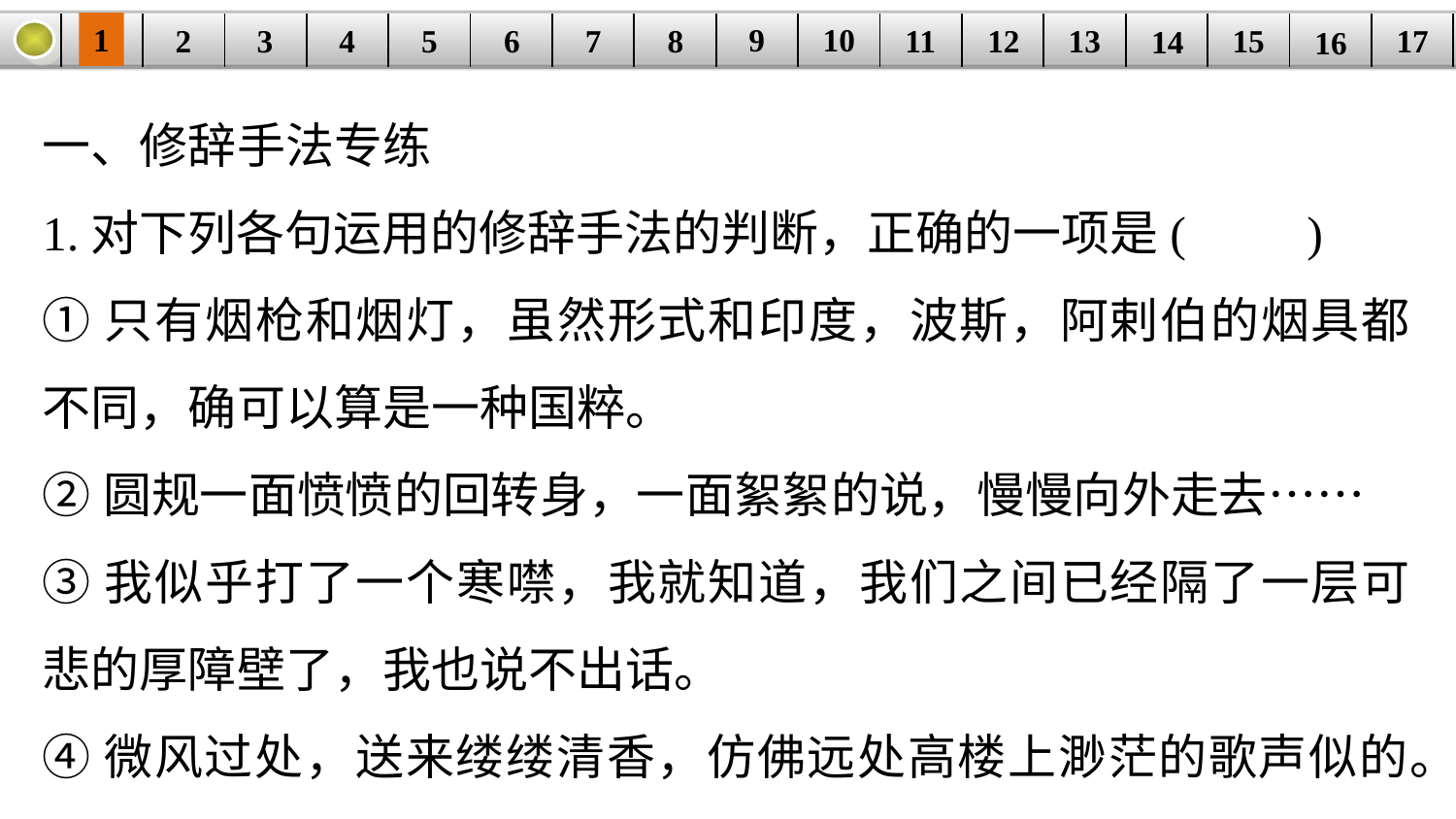

9
10
1
3
4
5
6
8
11
2
17
12
15
|  |  |  |  |  |  |  |  |  |  |  |  |  |  |  |  |  |
| --- | --- | --- | --- | --- | --- | --- | --- | --- | --- | --- | --- | --- | --- | --- | --- | --- |
7
13
14
16

一、修辞手法专练
1.对下列各句运用的修辞手法的判断，正确的一项是(　　)
①只有烟枪和烟灯，虽然形式和印度，波斯，阿剌伯的烟具都不同，确可以算是一种国粹。
②圆规一面愤愤的回转身，一面絮絮的说，慢慢向外走去……
③我似乎打了一个寒噤，我就知道，我们之间已经隔了一层可悲的厚障壁了，我也说不出话。
④微风过处，送来缕缕清香，仿佛远处高楼上渺茫的歌声似的。